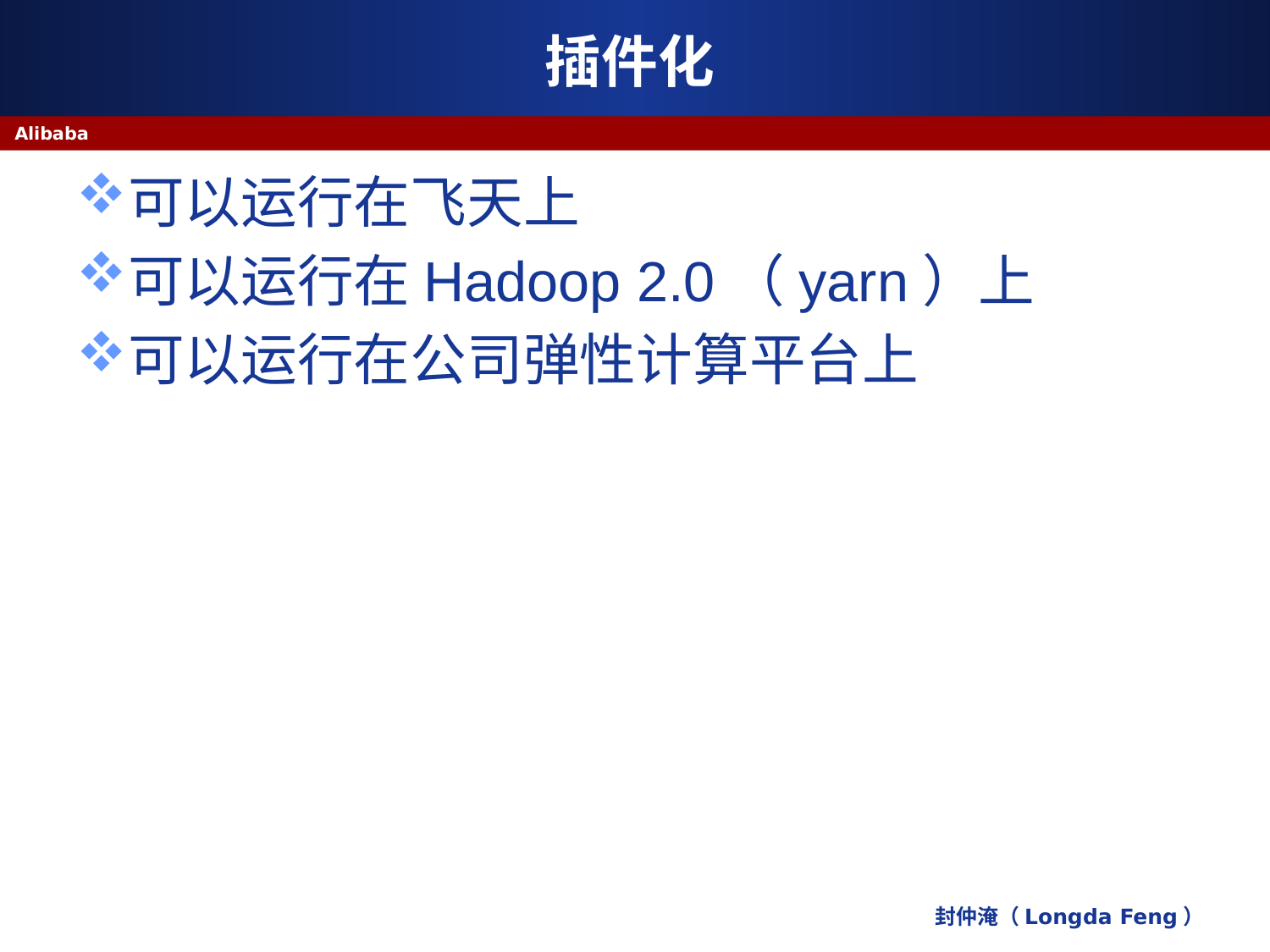

# 插件化
Alibaba
可以运行在飞天上
可以运行在Hadoop 2.0（yarn）上
可以运行在公司弹性计算平台上
封仲淹（Longda Feng）